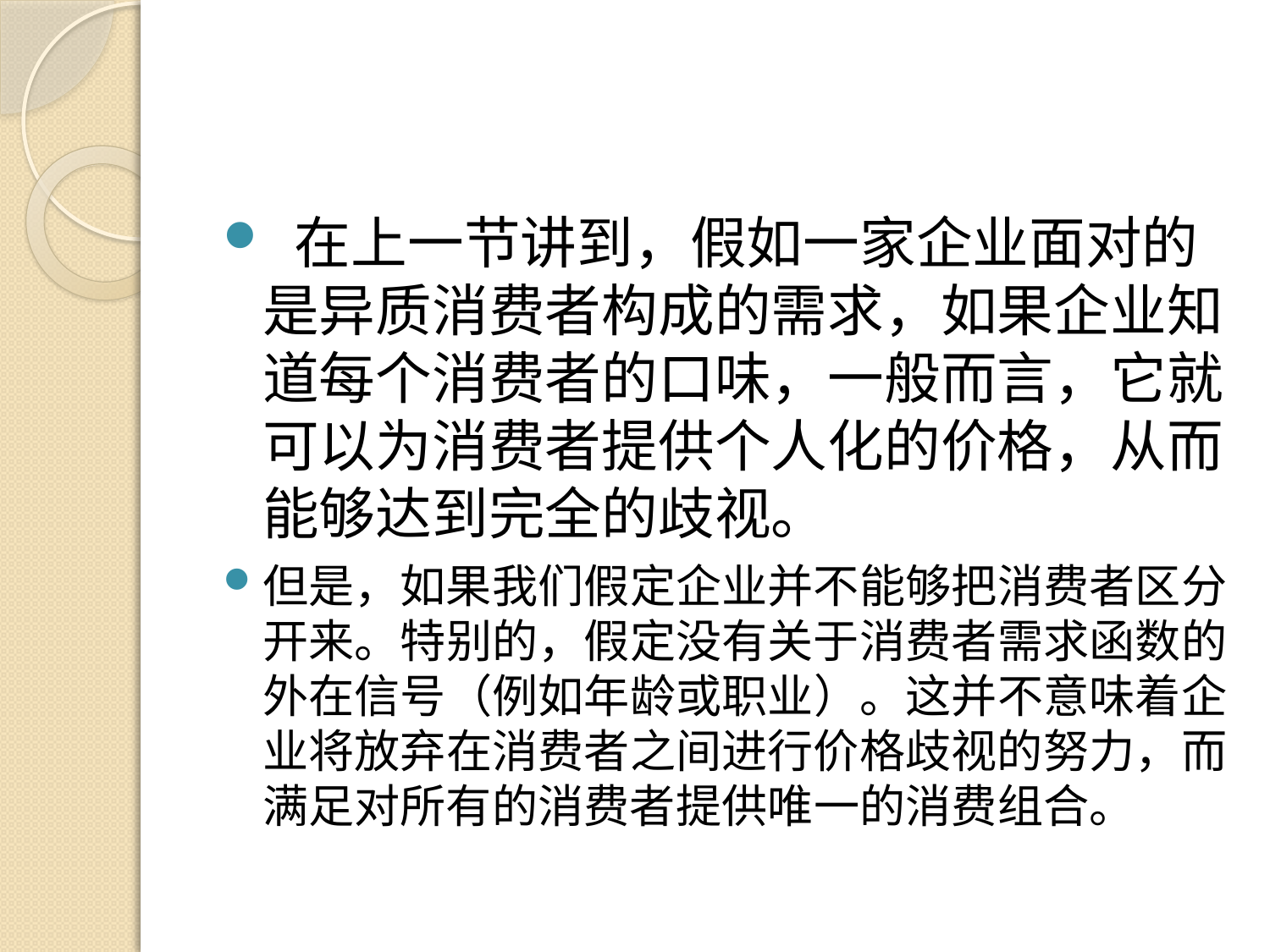

#
 在上一节讲到，假如一家企业面对的是异质消费者构成的需求，如果企业知道每个消费者的口味，一般而言，它就可以为消费者提供个人化的价格，从而能够达到完全的歧视。
但是，如果我们假定企业并不能够把消费者区分开来。特别的，假定没有关于消费者需求函数的外在信号（例如年龄或职业）。这并不意味着企业将放弃在消费者之间进行价格歧视的努力，而满足对所有的消费者提供唯一的消费组合。